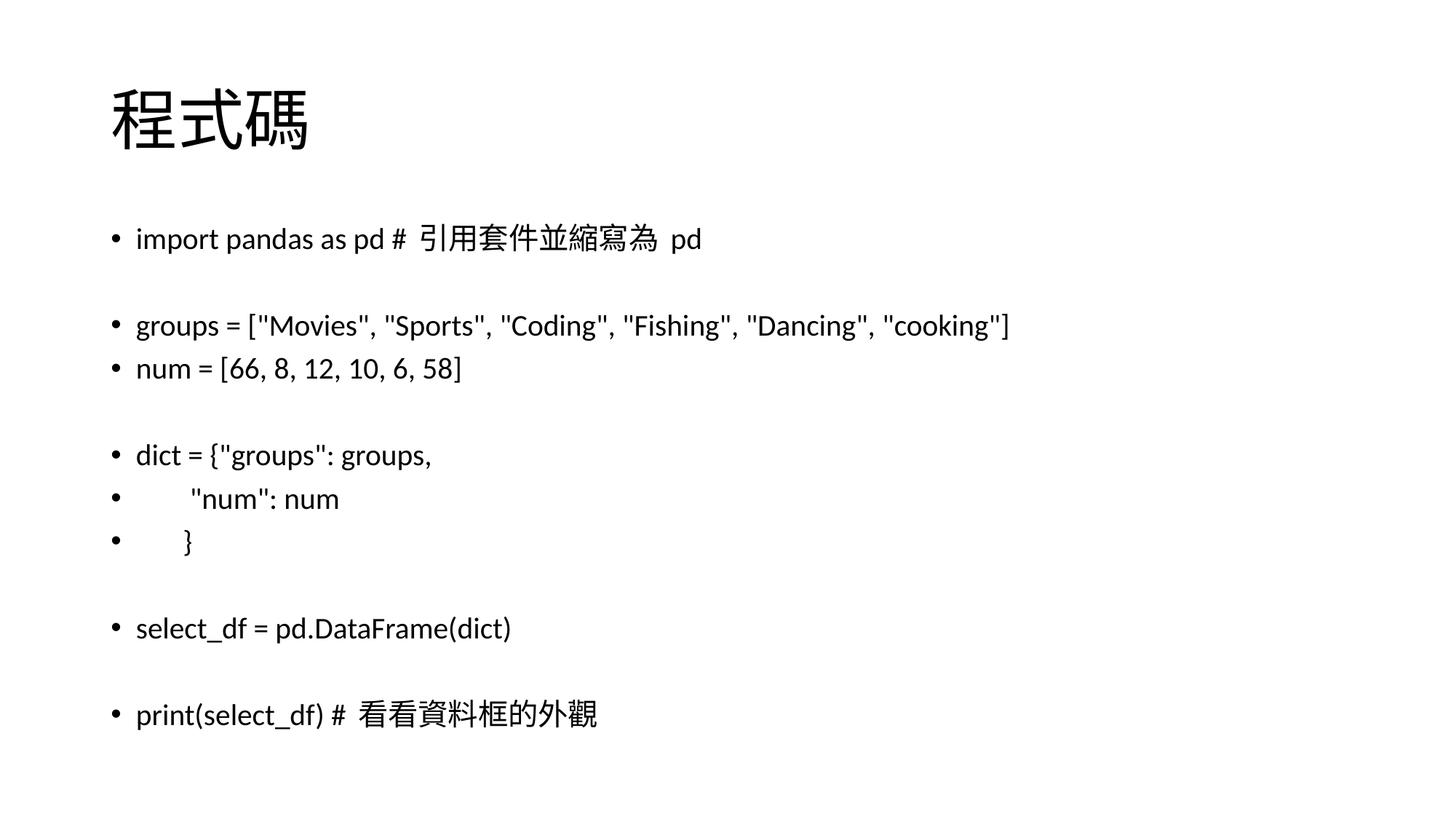

# 程式碼
import pandas as pd # 引用套件並縮寫為 pd

groups = ["Movies", "Sports", "Coding", "Fishing", "Dancing", "cooking"]
num = [66, 8, 12, 10, 6, 58]

dict = {"groups": groups,
        "num": num
       }

select_df = pd.DataFrame(dict)

print(select_df) # 看看資料框的外觀